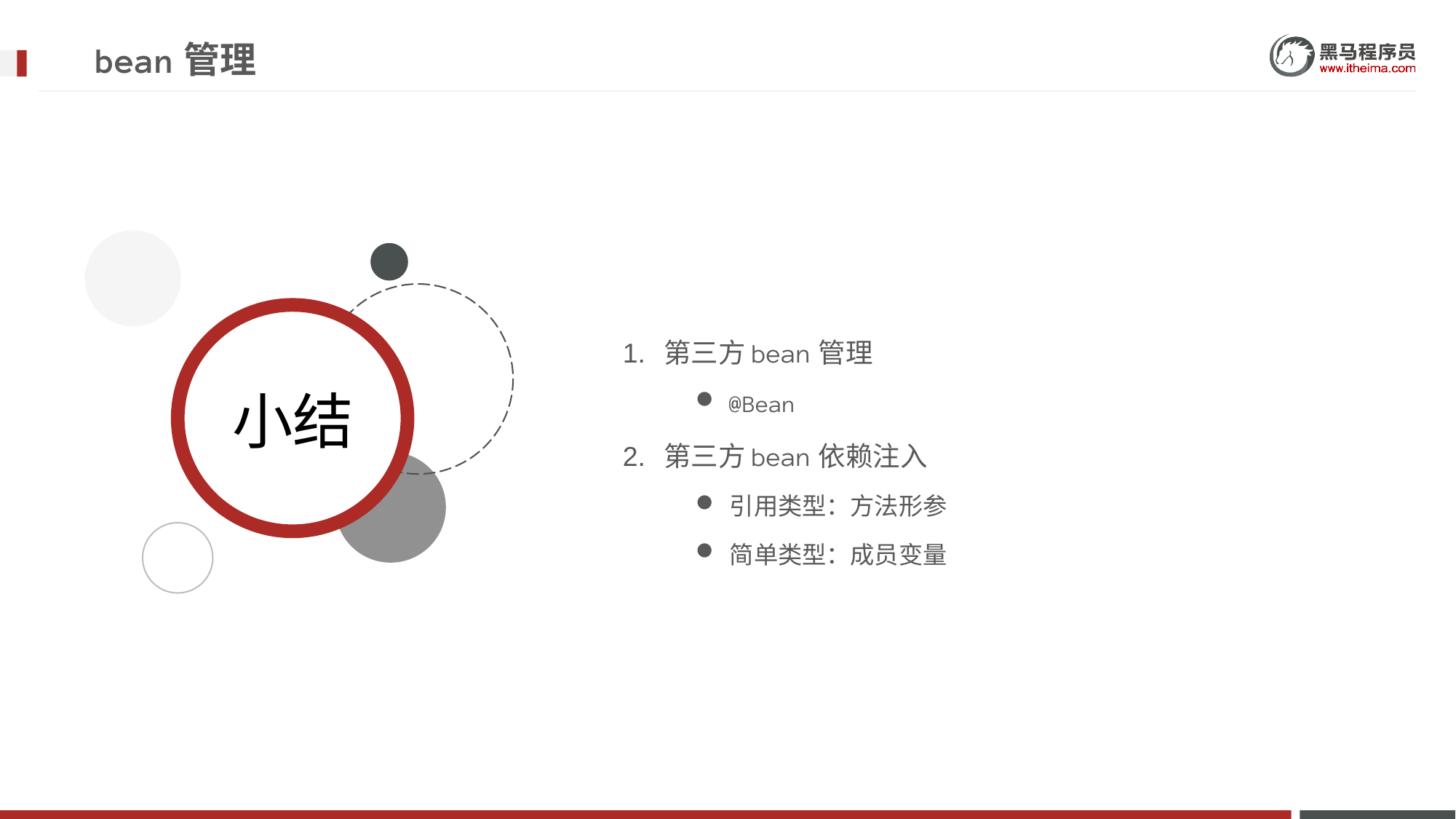

# bean管理
第三方bean管理
@Bean
第三方bean依赖注入
引用类型：方法形参
简单类型：成员变量